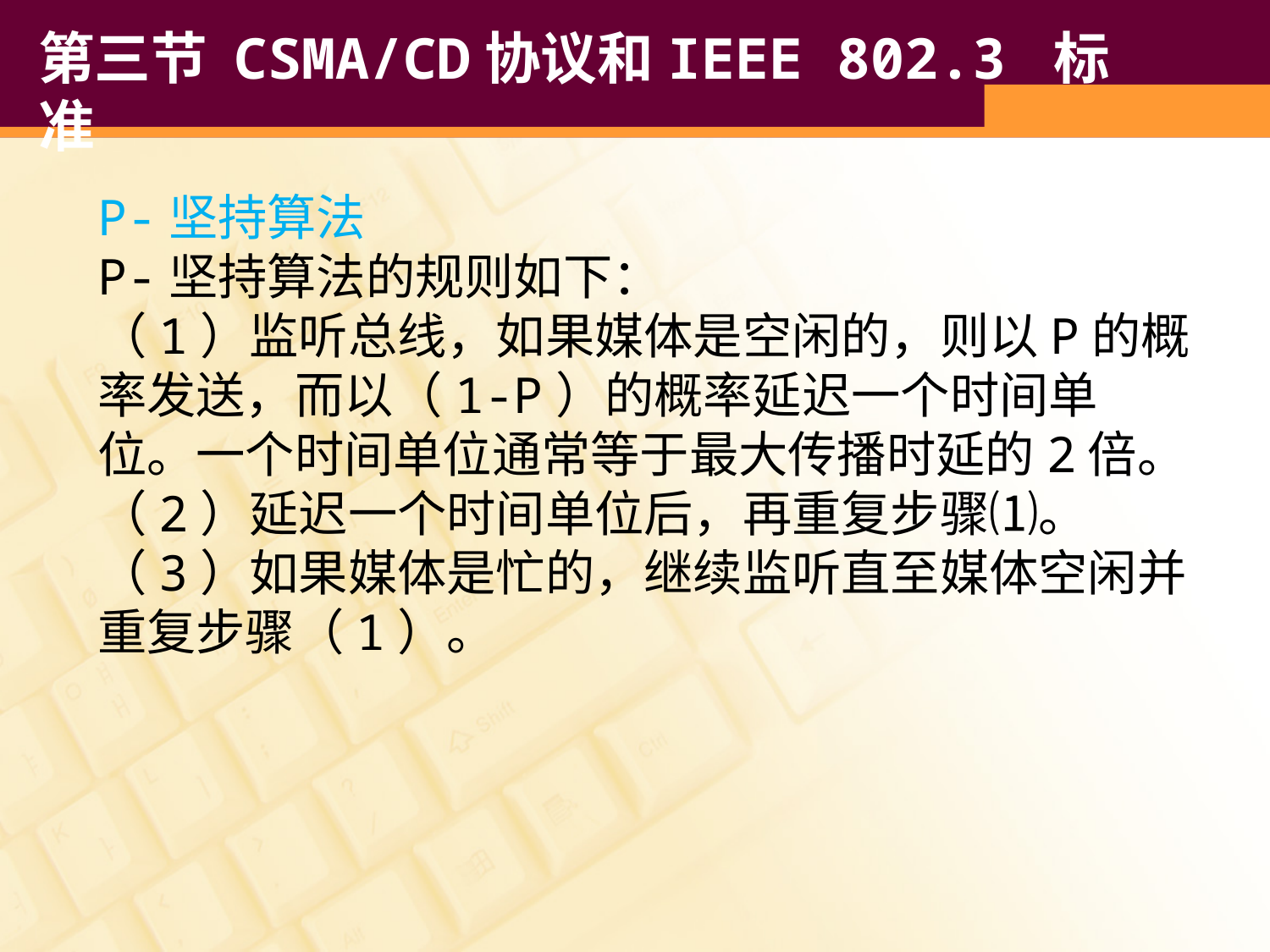

# 第三节 CSMA/CD协议和IEEE 802.3 标准
P-坚持算法
P-坚持算法的规则如下：
（1）监听总线，如果媒体是空闲的，则以P的概率发送，而以（1-P）的概率延迟一个时间单位。一个时间单位通常等于最大传播时延的2倍。
（2）延迟一个时间单位后，再重复步骤⑴。
（3）如果媒体是忙的，继续监听直至媒体空闲并重复步骤（1）。